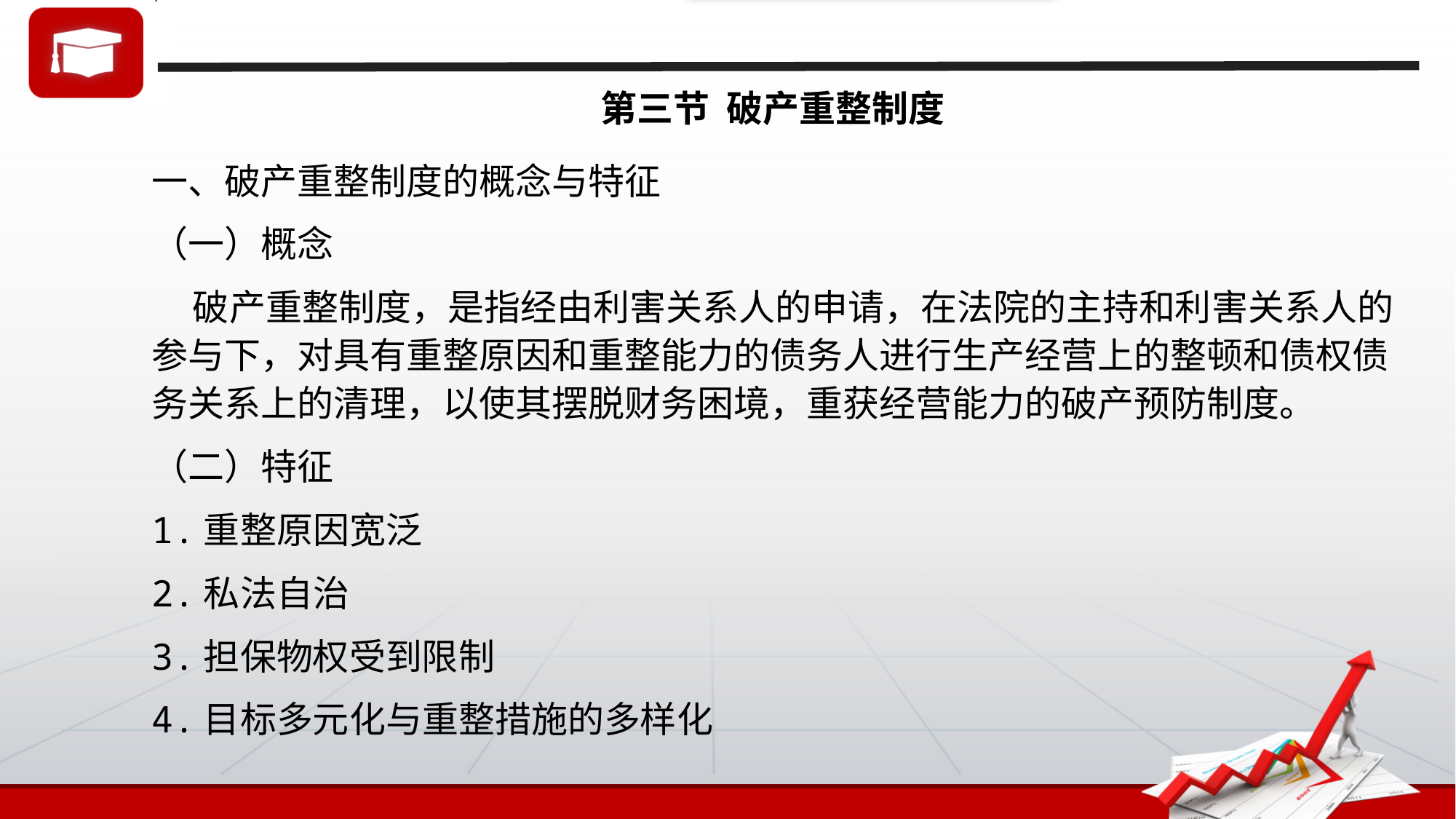

# 第三节  破产重整制度
一、破产重整制度的概念与特征
（一）概念
    破产重整制度，是指经由利害关系人的申请，在法院的主持和利害关系人的参与下，对具有重整原因和重整能力的债务人进行生产经营上的整顿和债权债务关系上的清理，以使其摆脱财务困境，重获经营能力的破产预防制度。
（二）特征
1.重整原因宽泛
2.私法自治
3.担保物权受到限制
4.目标多元化与重整措施的多样化